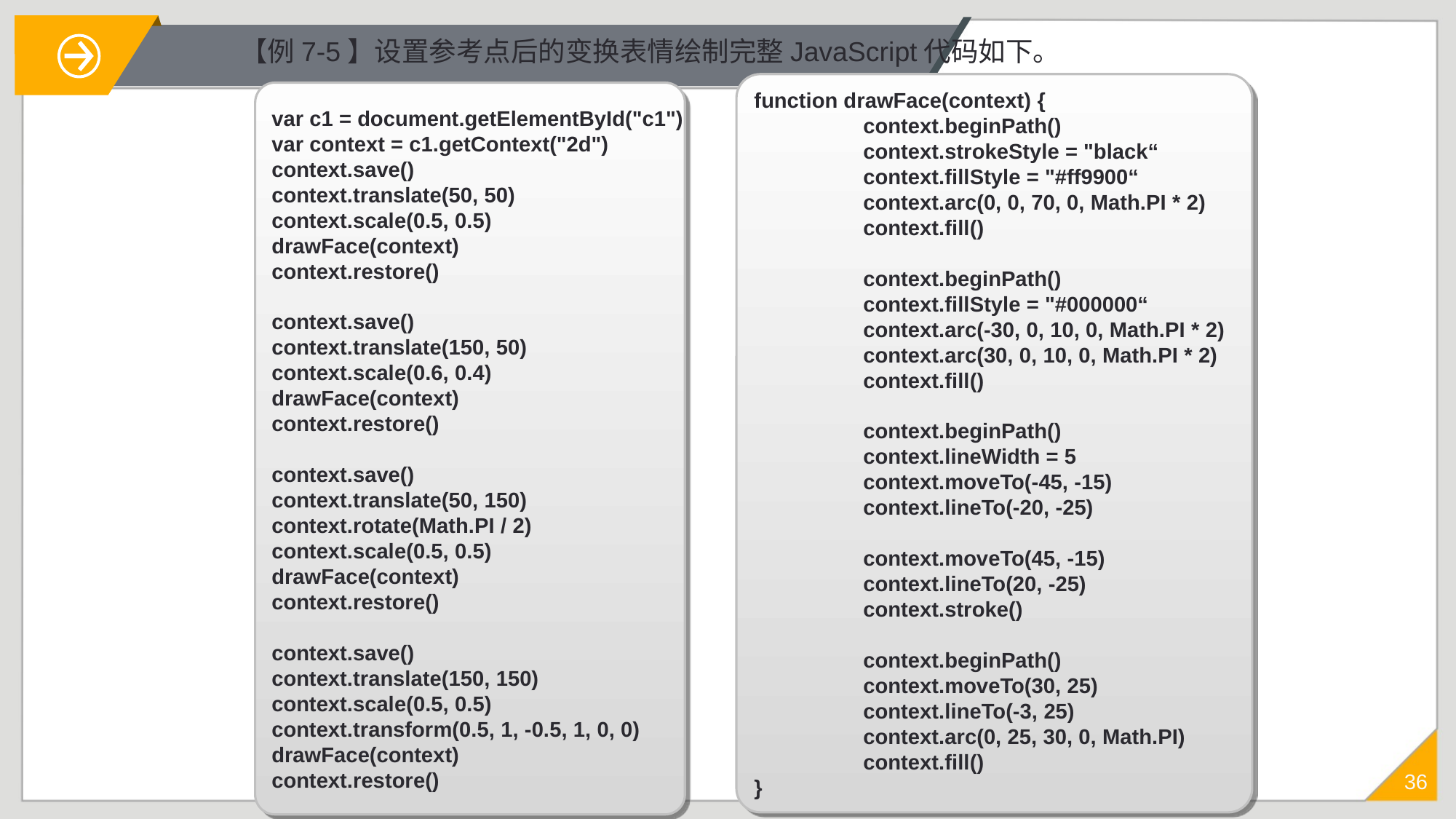

【例7-5】设置参考点后的变换表情绘制完整JavaScript代码如下。
function drawFace(context) {
	context.beginPath()
	context.strokeStyle = "black“
	context.fillStyle = "#ff9900“
	context.arc(0, 0, 70, 0, Math.PI * 2)
	context.fill()

	context.beginPath()
	context.fillStyle = "#000000“
	context.arc(-30, 0, 10, 0, Math.PI * 2)
	context.arc(30, 0, 10, 0, Math.PI * 2)
	context.fill()

	context.beginPath()
	context.lineWidth = 5
	context.moveTo(-45, -15)
	context.lineTo(-20, -25)

	context.moveTo(45, -15)
	context.lineTo(20, -25)
	context.stroke()

	context.beginPath()
	context.moveTo(30, 25)
	context.lineTo(-3, 25)
	context.arc(0, 25, 30, 0, Math.PI)
	context.fill()
}
var c1 = document.getElementById("c1")
var context = c1.getContext("2d")
context.save()
context.translate(50, 50)
context.scale(0.5, 0.5)
drawFace(context)
context.restore()

context.save()
context.translate(150, 50)
context.scale(0.6, 0.4)
drawFace(context)
context.restore()

context.save()
context.translate(50, 150)
context.rotate(Math.PI / 2)
context.scale(0.5, 0.5)
drawFace(context)
context.restore()

context.save()
context.translate(150, 150)
context.scale(0.5, 0.5)
context.transform(0.5, 1, -0.5, 1, 0, 0)
drawFace(context)
context.restore()